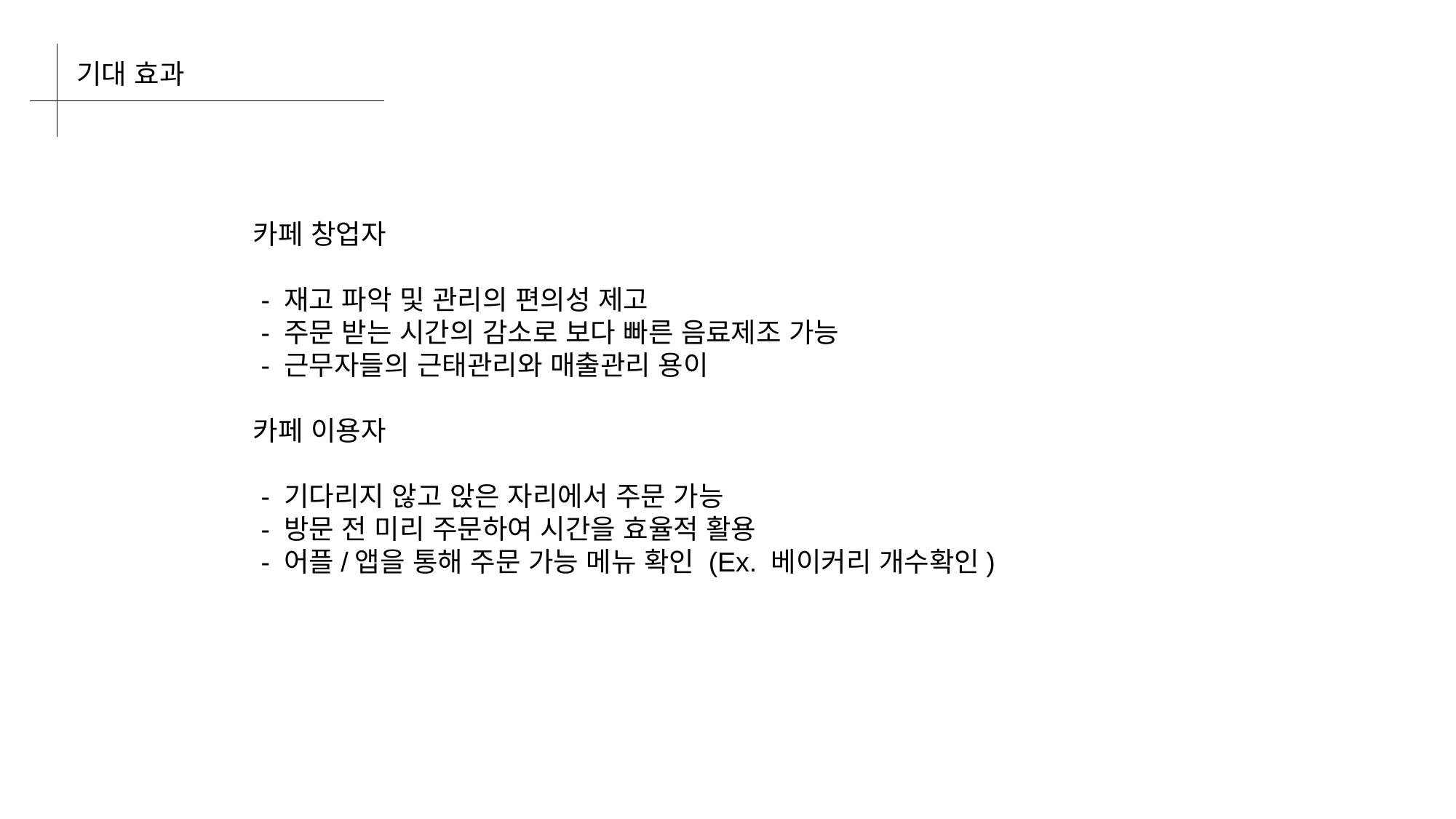

기대 효과
카페 창업자

 - 재고 파악 및 관리의 편의성 제고
 - 주문 받는 시간의 감소로 보다 빠른 음료제조 가능
 - 근무자들의 근태관리와 매출관리 용이

카페 이용자

 - 기다리지 않고 앉은 자리에서 주문 가능
 - 방문 전 미리 주문하여 시간을 효율적 활용
 - 어플/앱을 통해 주문 가능 메뉴 확인 (Ex. 베이커리 개수확인)